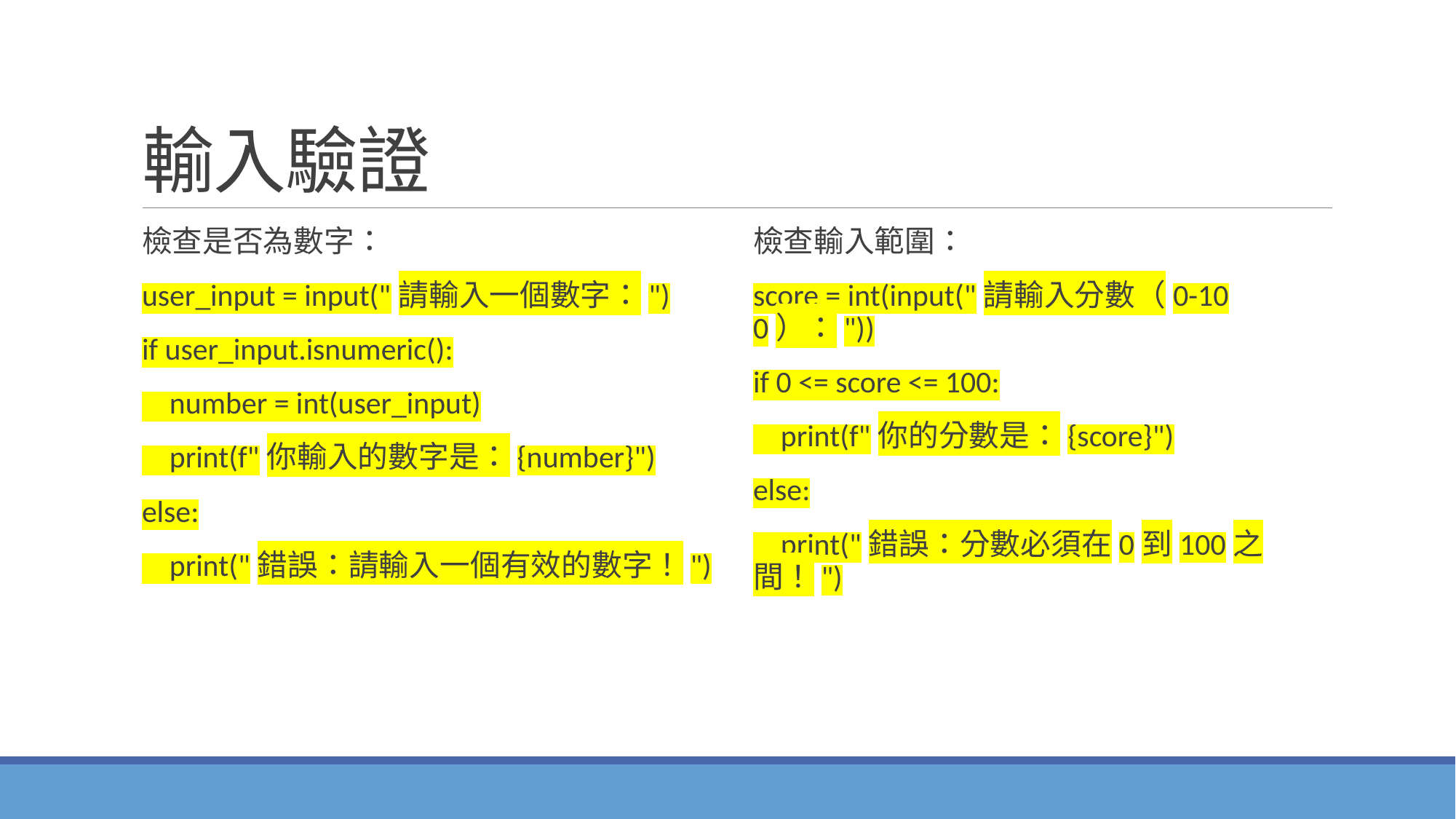

# 輸入驗證
檢查是否為數字：
user_input = input("請輸入一個數字：")
if user_input.isnumeric():
    number = int(user_input)
    print(f"你輸入的數字是：{number}")
else:
    print("錯誤：請輸入一個有效的數字！")
檢查輸入範圍：
score = int(input("請輸入分數（0-100）："))
if 0 <= score <= 100:
    print(f"你的分數是：{score}")
else:
    print("錯誤：分數必須在0到100之間！")